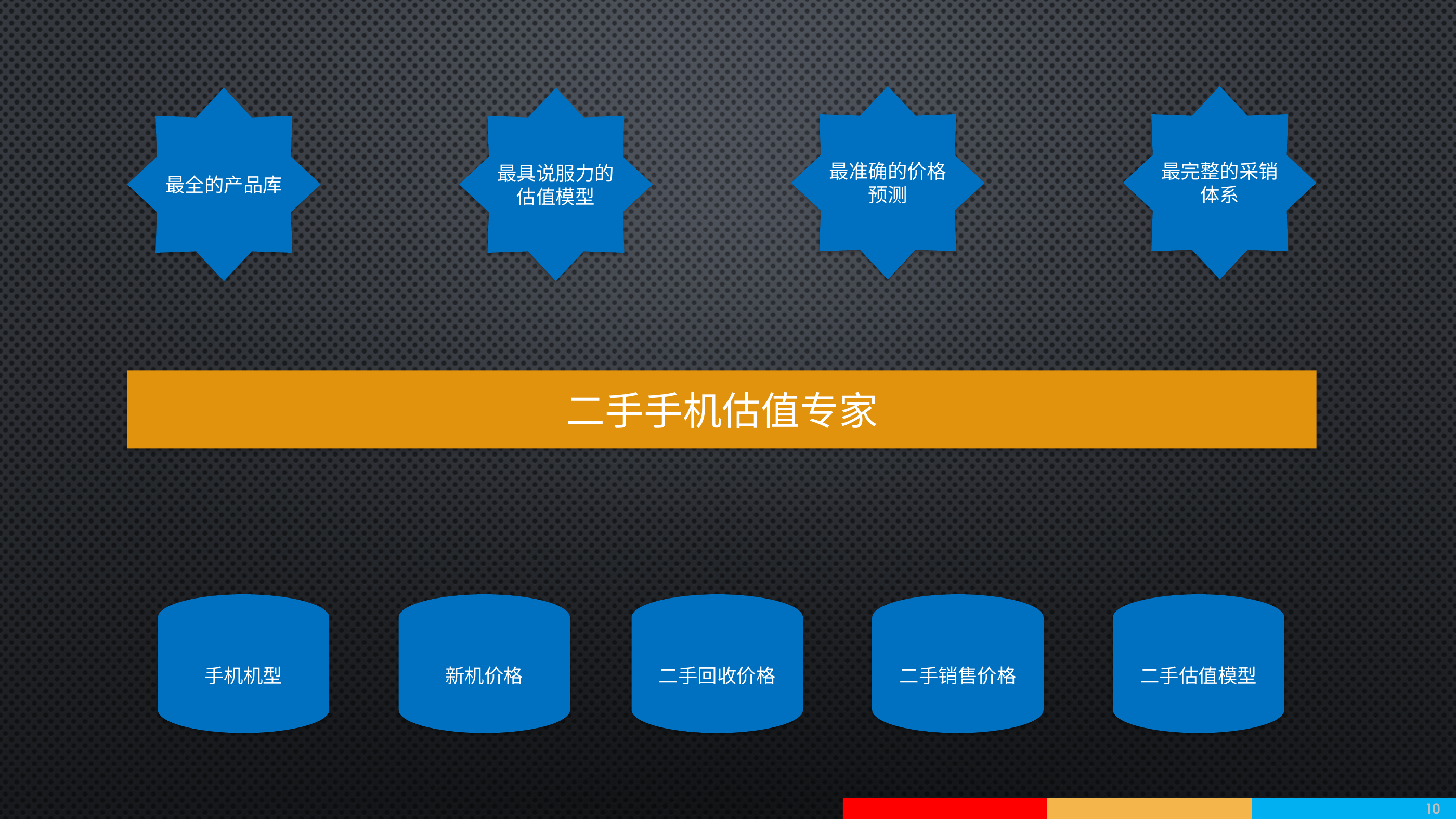

最准确的价格预测
最完整的采销体系
最全的产品库
最具说服力的估值模型
二手手机估值专家
手机机型
新机价格
二手回收价格
二手销售价格
二手估值模型